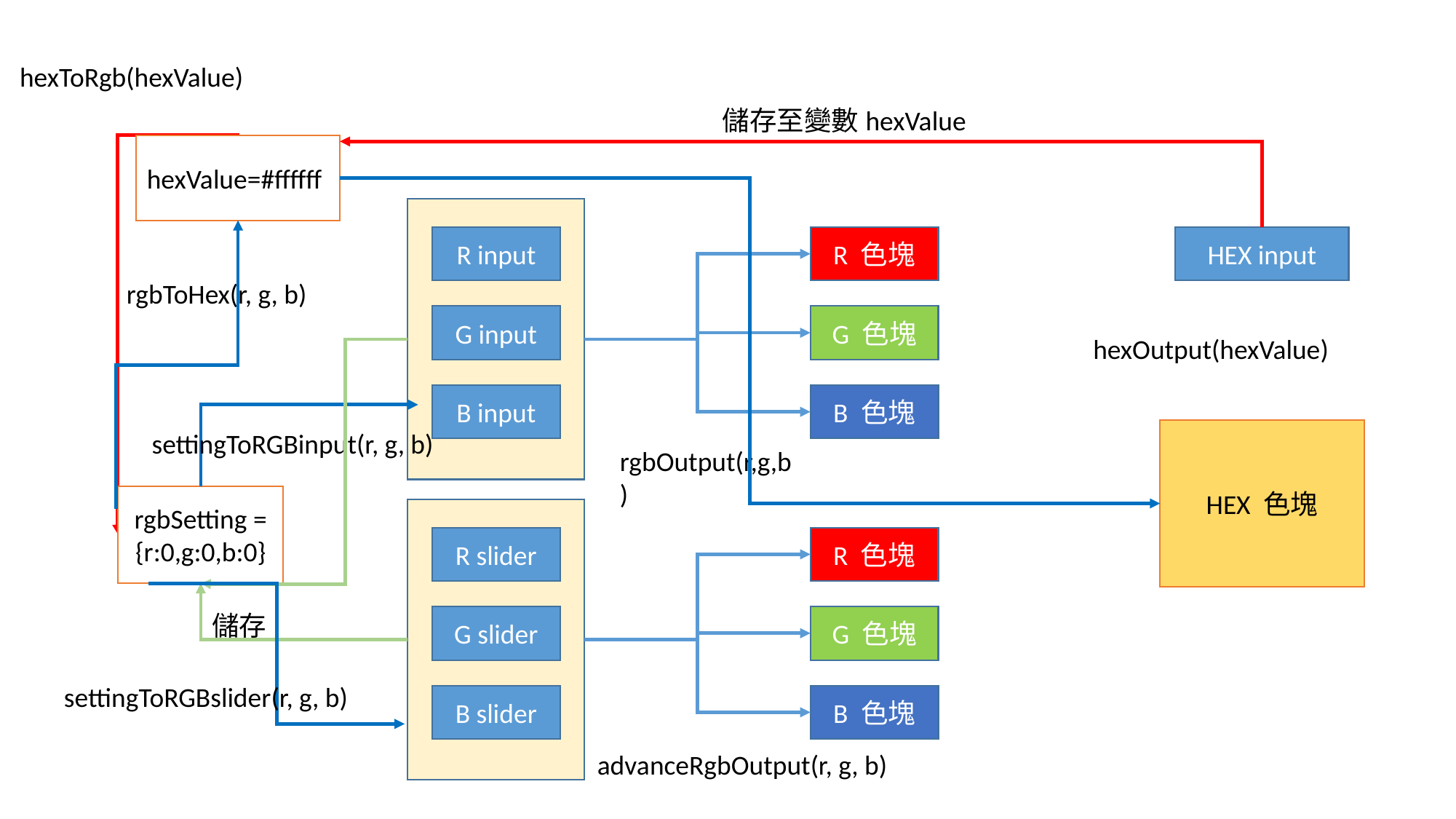

hexToRgb(hexValue)
儲存至變數hexValue
hexValue=#ffffff

R input
R 色塊
HEX input
rgbToHex(r, g, b)
G input
G 色塊
hexOutput(hexValue)
B input
B 色塊
HEX 色塊
settingToRGBinput(r, g, b)
rgbOutput(r,g,b )
rgbSetting = {r:0,g:0,b:0}

R slider
R 色塊
儲存
G slider
G 色塊
settingToRGBslider(r, g, b)
B slider
B 色塊
advanceRgbOutput(r, g, b)